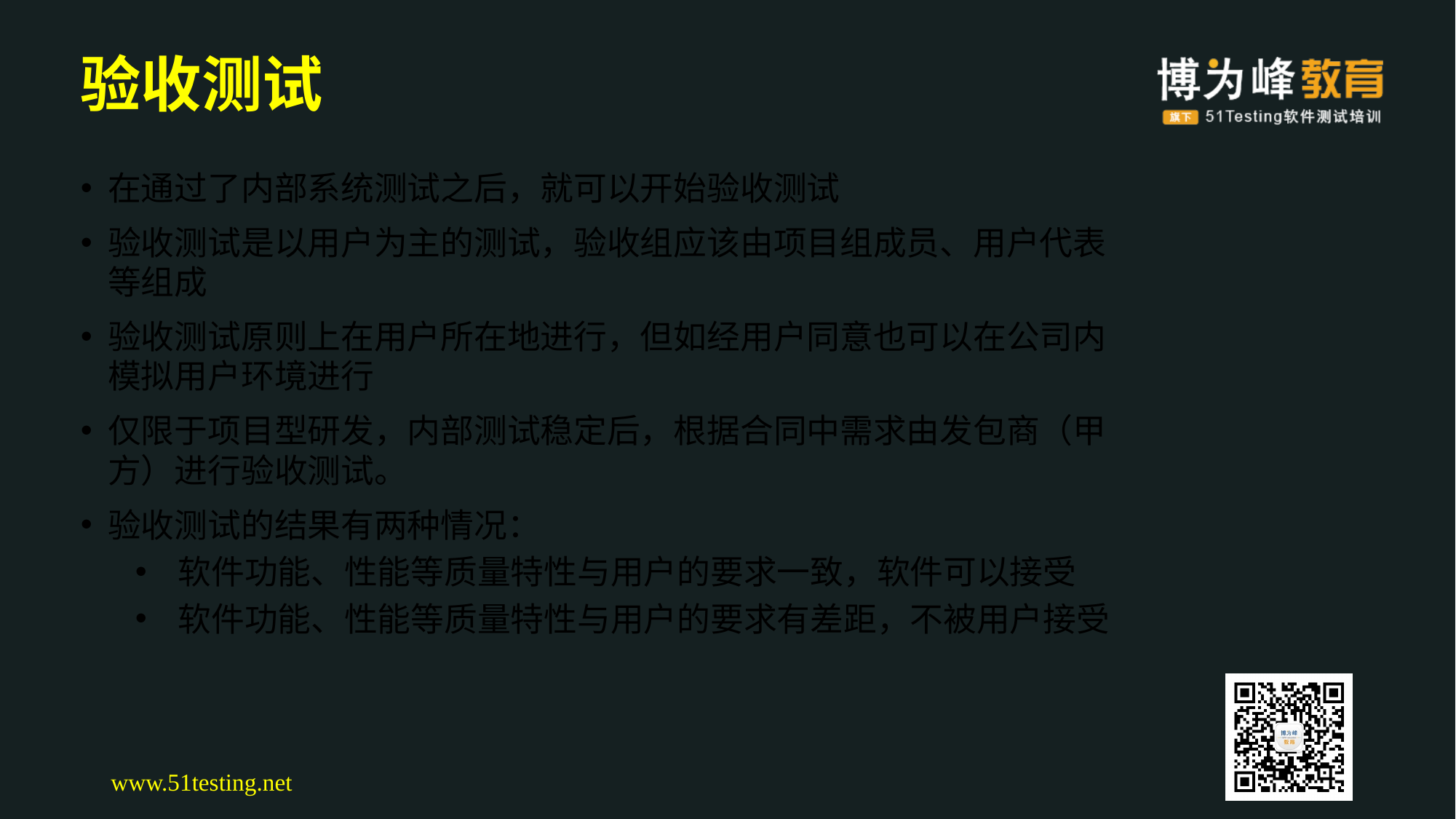

# 验收测试
在通过了内部系统测试之后，就可以开始验收测试
验收测试是以用户为主的测试，验收组应该由项目组成员、用户代表等组成
验收测试原则上在用户所在地进行，但如经用户同意也可以在公司内模拟用户环境进行
仅限于项目型研发，内部测试稳定后，根据合同中需求由发包商（甲方）进行验收测试。
验收测试的结果有两种情况：
 软件功能、性能等质量特性与用户的要求一致，软件可以接受
 软件功能、性能等质量特性与用户的要求有差距，不被用户接受
www.51testing.net